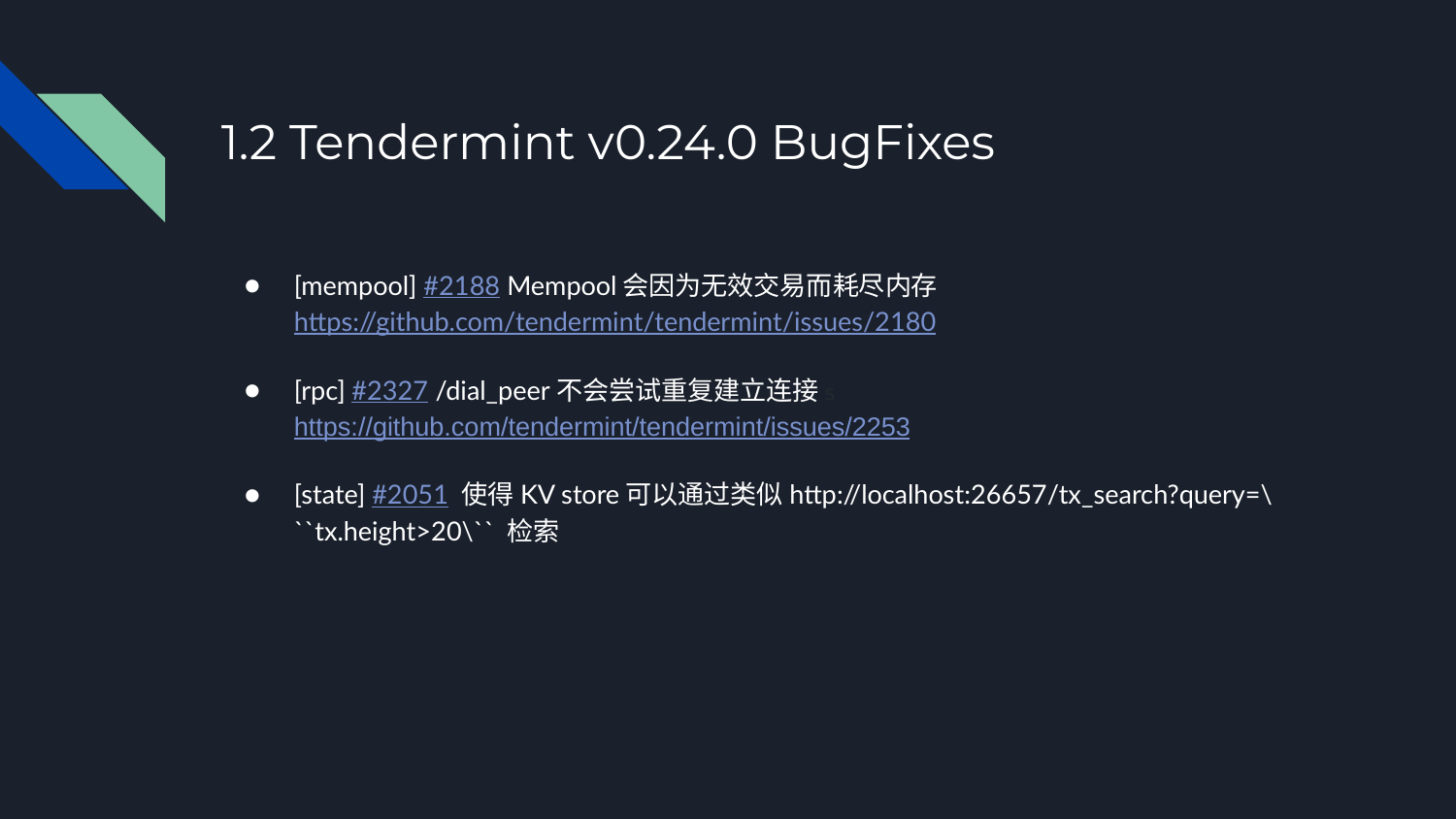

# 1.2 Tendermint v0.24.0 BugFixes
[mempool] #2188 Mempool会因为无效交易而耗尽内存  https://github.com/tendermint/tendermint/issues/2180
[rpc] #2327 /dial_peer不会尝试重复建立连接shttps://github.com/tendermint/tendermint/issues/2253
[state] #2051 使得KV store可以通过类似http://localhost:26657/tx_search?query=\``tx.height>20\`` 检索